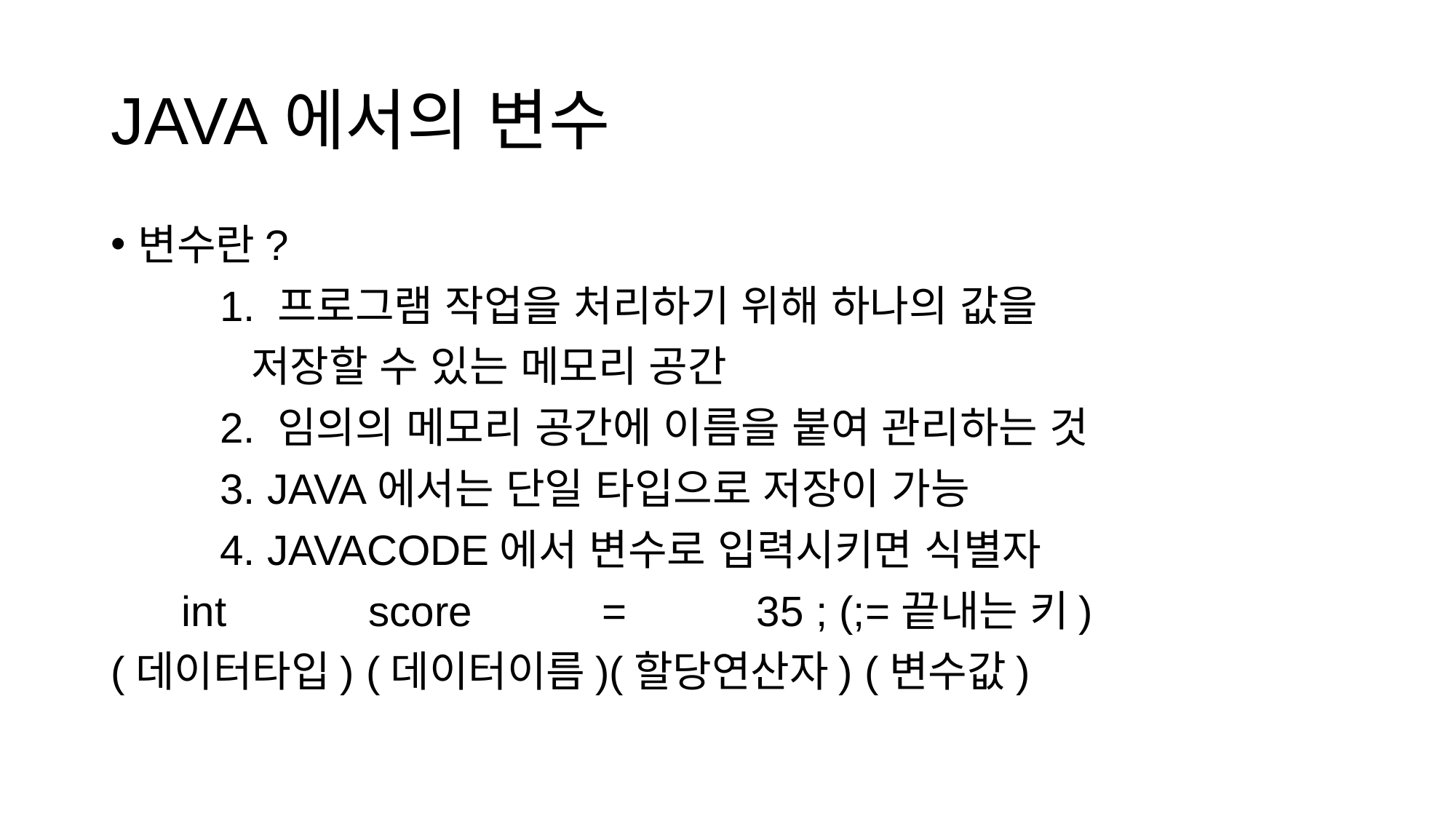

# JAVA에서의 변수
변수란?
	1. 프로그램 작업을 처리하기 위해 하나의 값을
           저장할 수 있는 메모리 공간
	2. 임의의 메모리 공간에 이름을 붙여 관리하는 것
	3. JAVA에서는 단일 타입으로 저장이 가능
	4. JAVACODE에서 변수로 입력시키면 식별자
      int            score           =           35 ; (;=끝내는 키)
(데이터타입) (데이터이름)(할당연산자) (변수값)